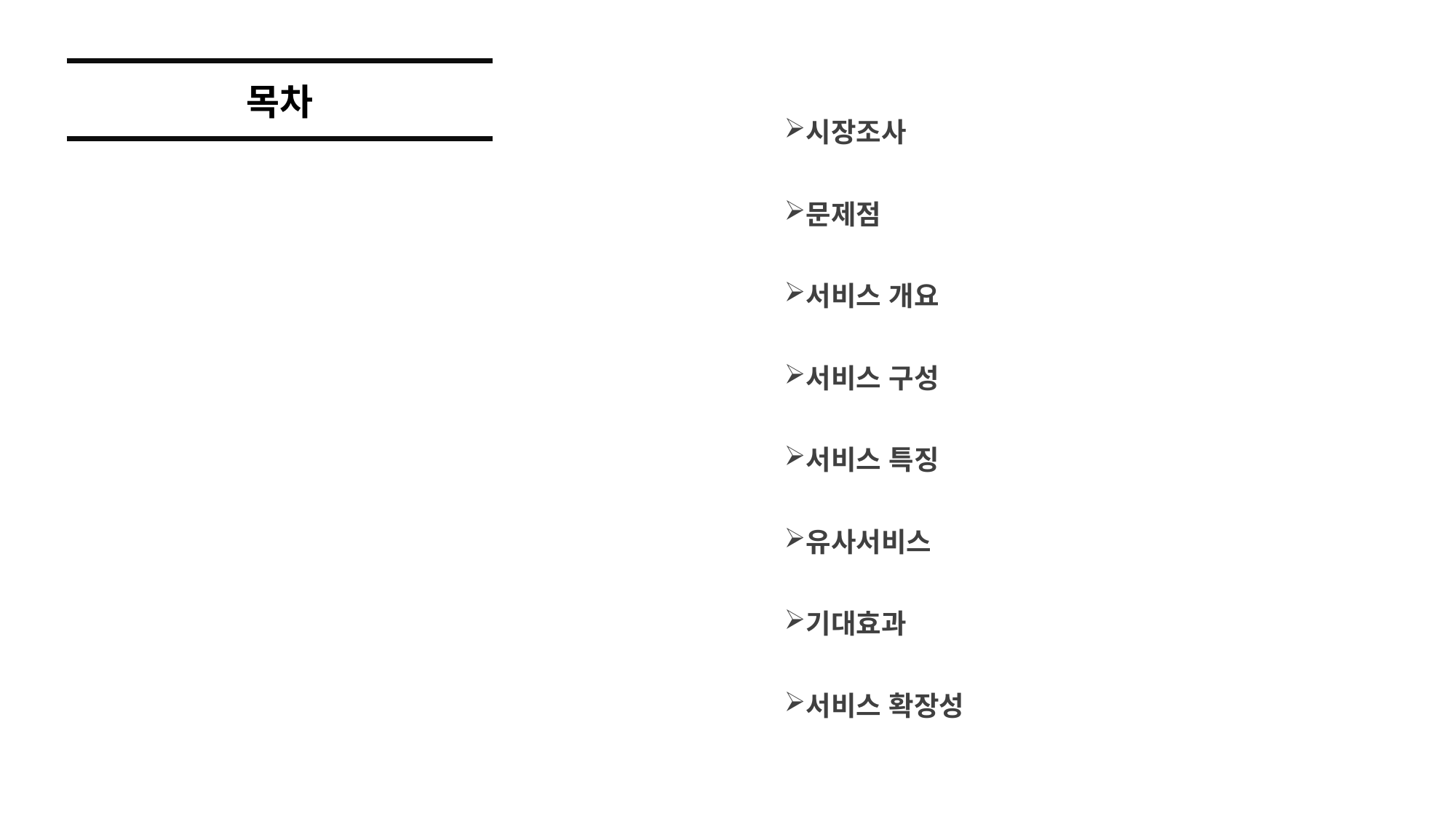

시장조사
문제점
서비스 개요
서비스 구성
서비스 특징
유사서비스
기대효과
서비스 확장성
목차